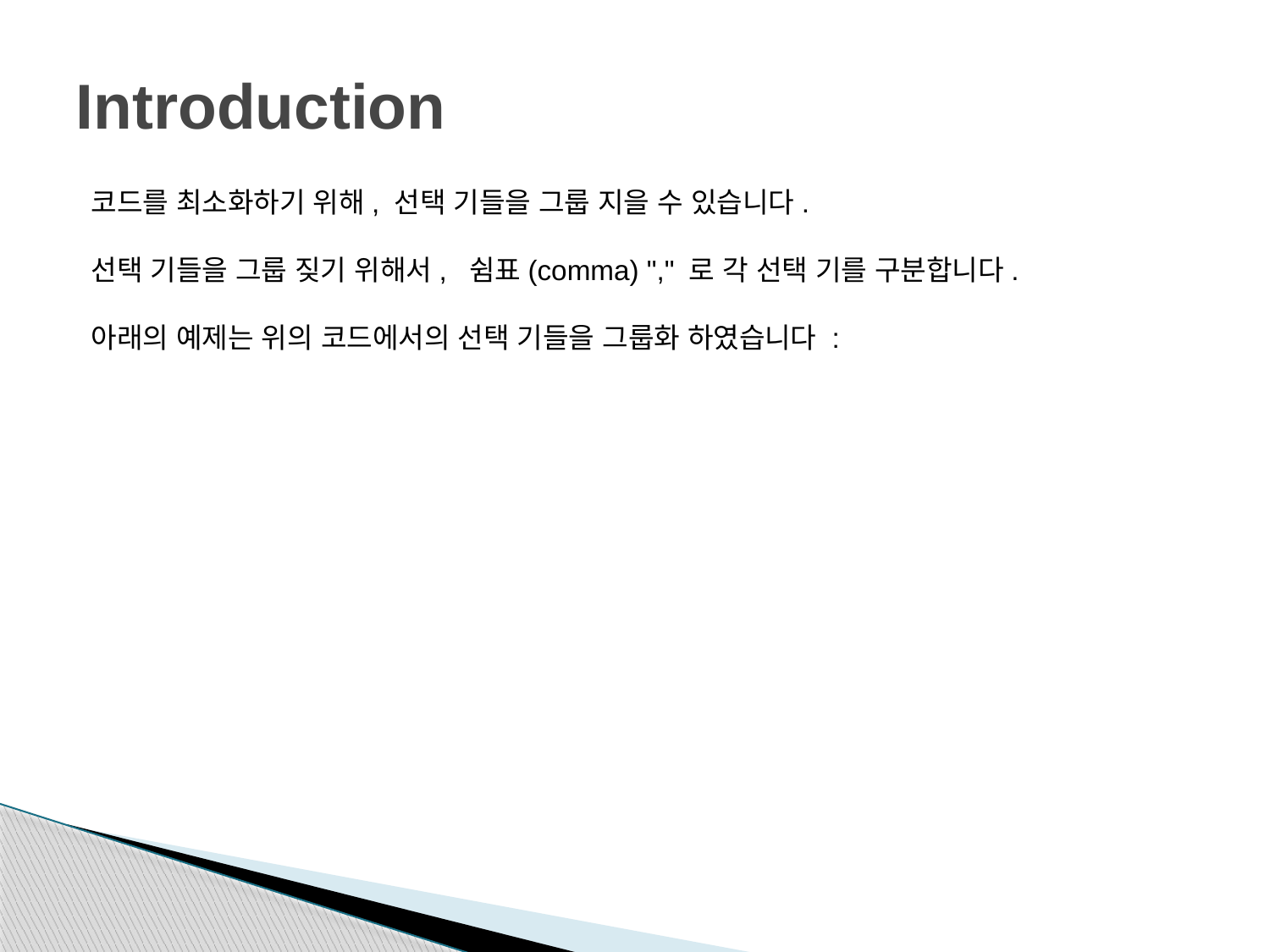

# Introduction
코드를 최소화하기 위해, 선택 기들을 그룹 지을 수 있습니다.
선택 기들을 그룹 짖기 위해서,  쉼표(comma) "," 로 각 선택 기를 구분합니다.
아래의 예제는 위의 코드에서의 선택 기들을 그룹화 하였습니다 :